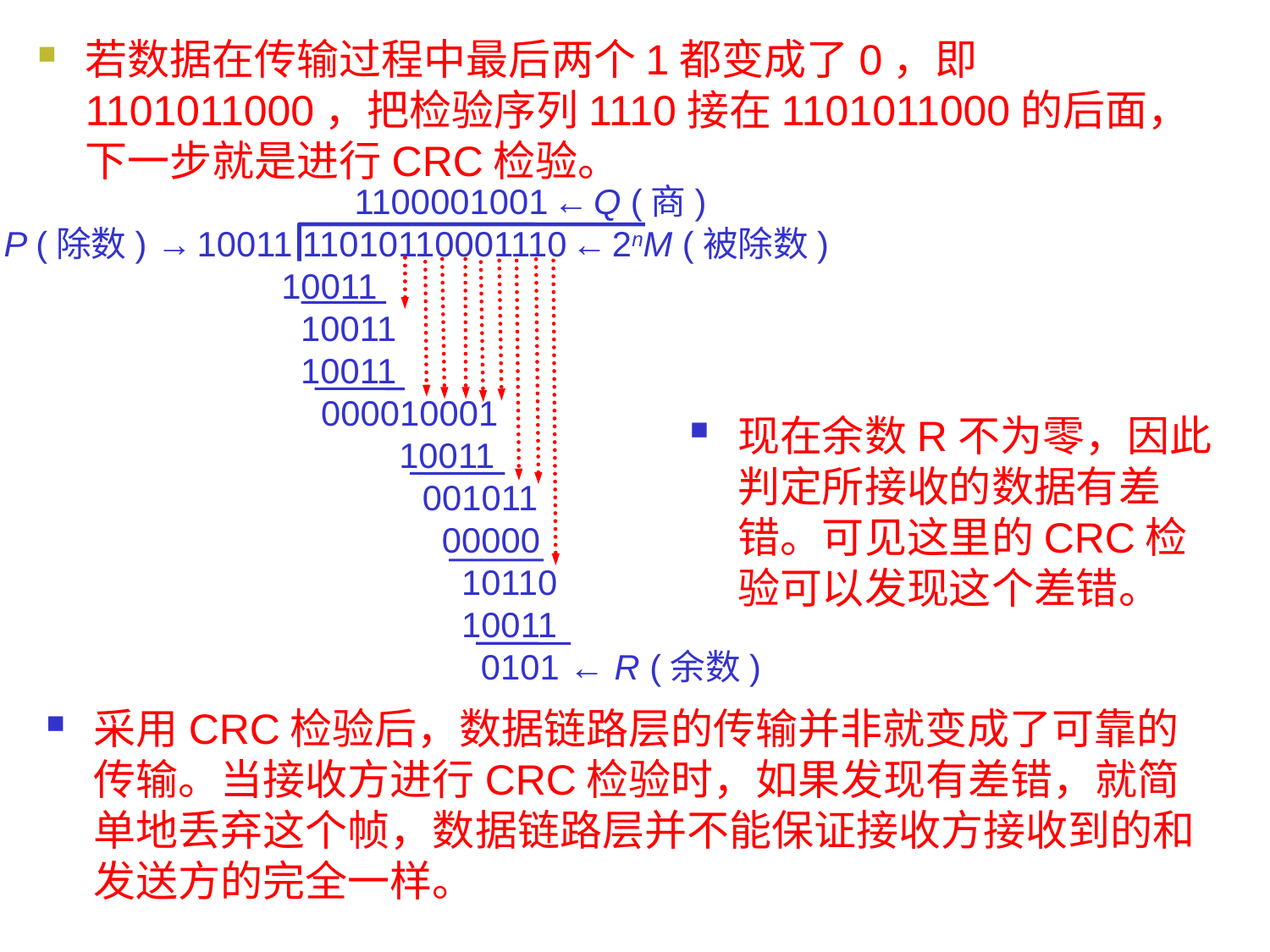

若数据在传输过程中最后两个1都变成了0，即1101011000，把检验序列1110接在1101011000的后面，下一步就是进行CRC检验。
                                       1100001001 ← Q (商)
   P (除数) → 10011 11010110001110 ← 2nM (被除数)
                                              10011
                                                    10011
                                                    10011
                                                              000010001
                                                                      10011
                                              001011
                                                00000
                                                  10110
                                                  10011
                                                    0101 ← R (余数)

现在余数R不为零，因此判定所接收的数据有差错。可见这里的CRC检验可以发现这个差错。

采用CRC检验后，数据链路层的传输并非就变成了可靠的传输。当接收方进行CRC检验时，如果发现有差错，就简单地丢弃这个帧，数据链路层并不能保证接收方接收到的和发送方的完全一样。